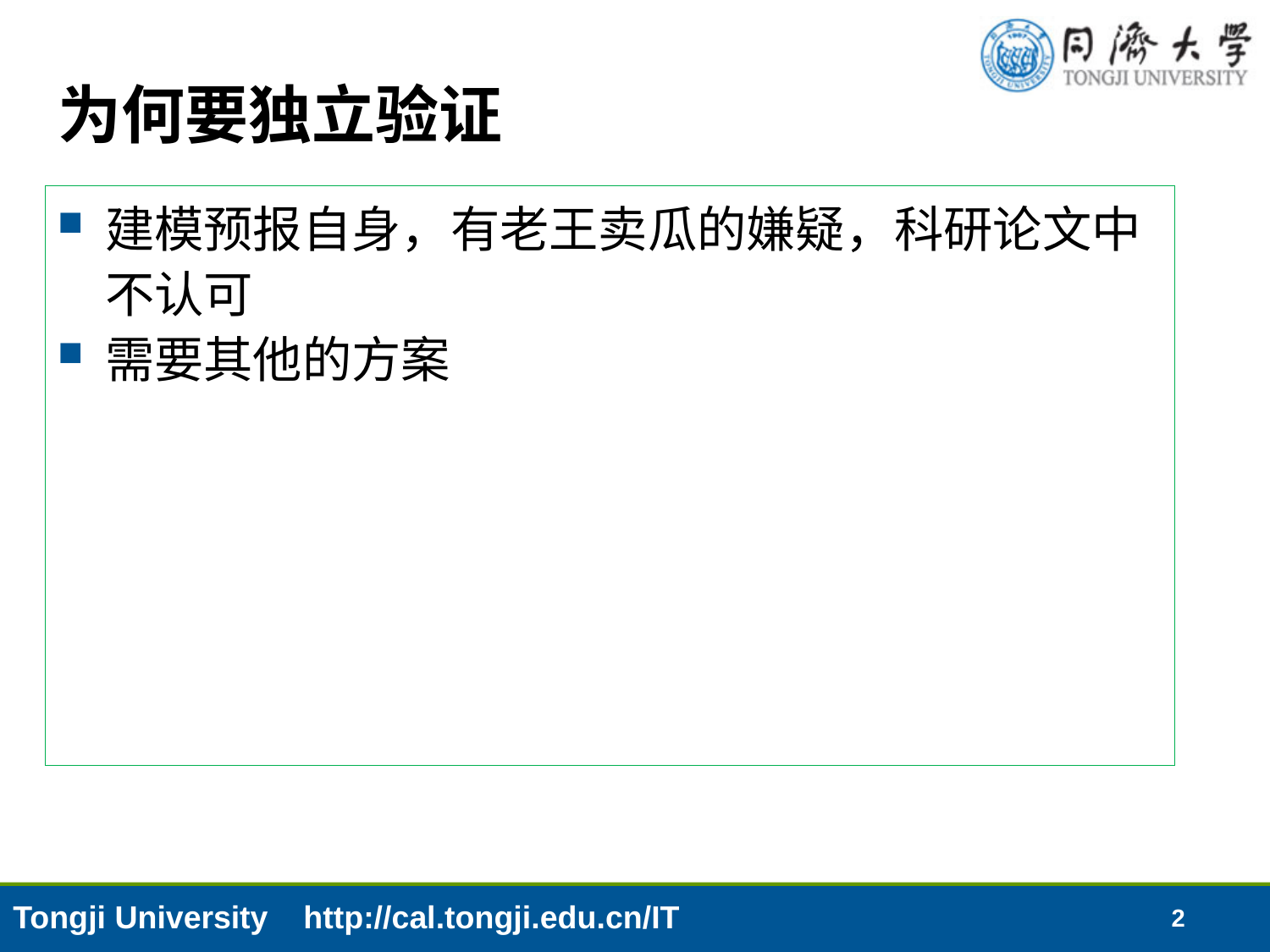

# 为何要独立验证
建模预报自身，有老王卖瓜的嫌疑，科研论文中不认可
需要其他的方案